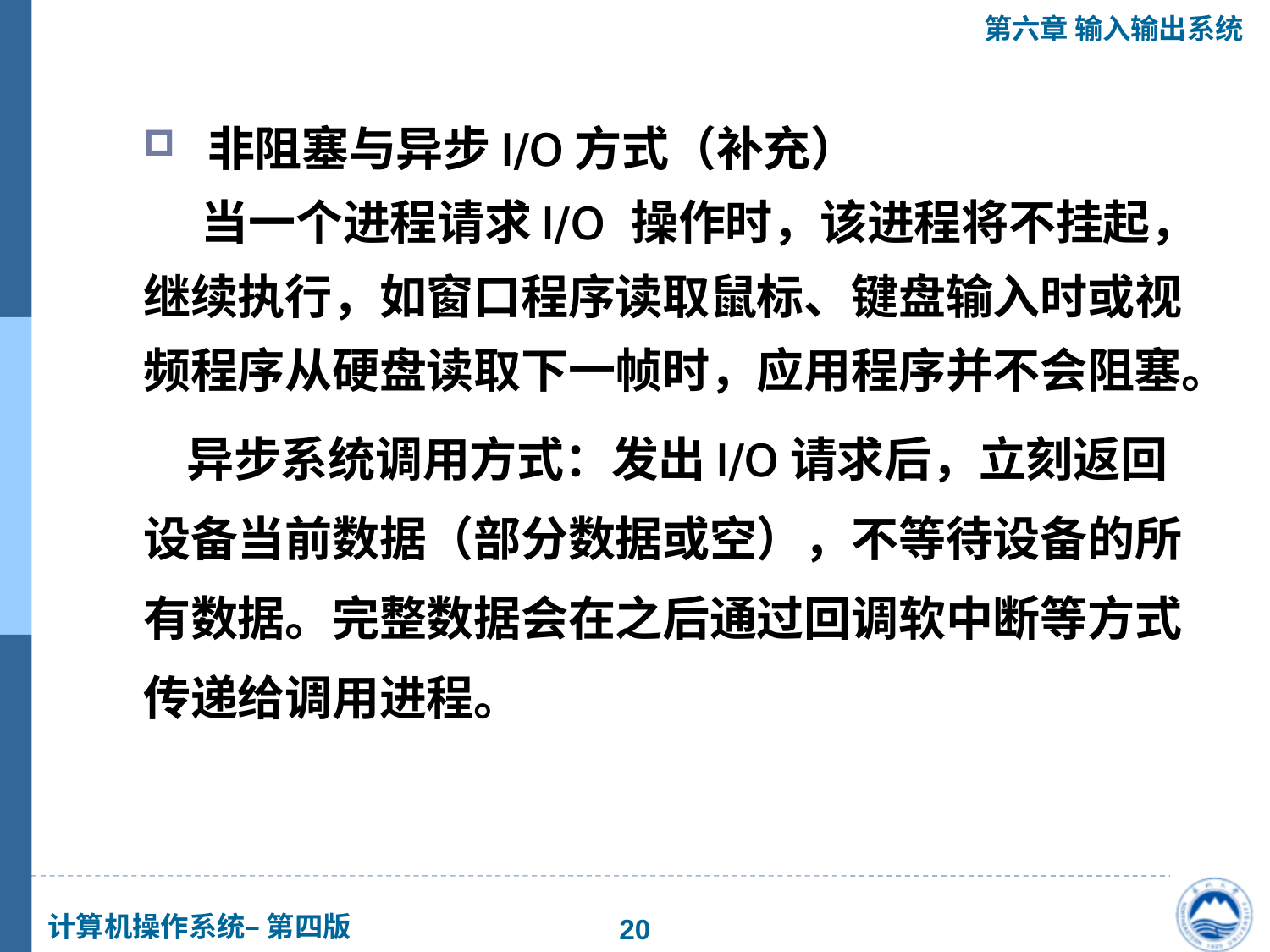

非阻塞与异步I/O方式（补充）
　 当一个进程请求I/O 操作时，该进程将不挂起，继续执行，如窗口程序读取鼠标、键盘输入时或视频程序从硬盘读取下一帧时，应用程序并不会阻塞。
   异步系统调用方式：发出I/O请求后，立刻返回设备当前数据（部分数据或空），不等待设备的所有数据。完整数据会在之后通过回调软中断等方式传递给调用进程。